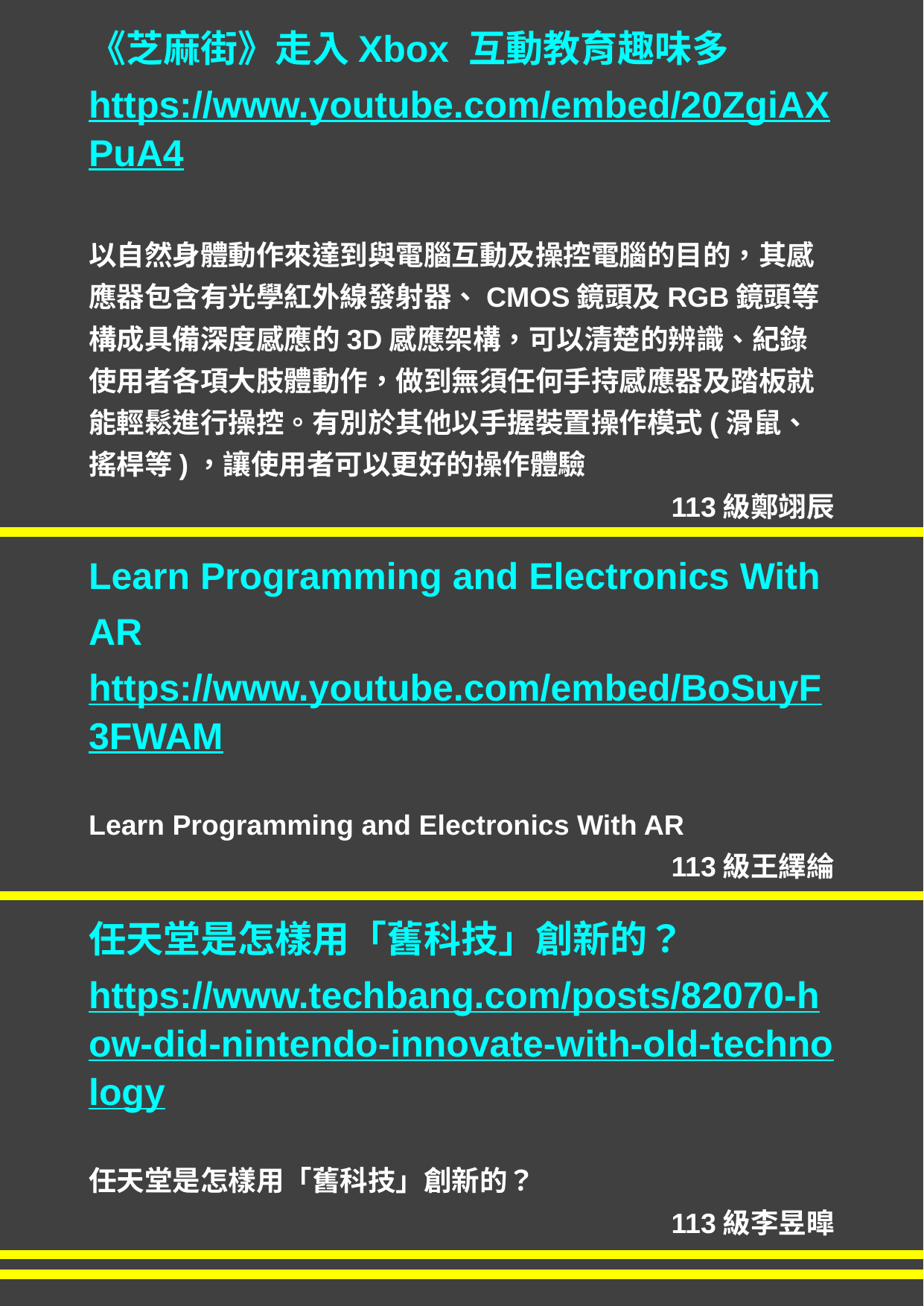

《芝麻街》走入Xbox 互動教育趣味多
https://www.youtube.com/embed/20ZgiAXPuA4

以自然身體動作來達到與電腦互動及操控電腦的目的，其感應器包含有光學紅外線發射器、CMOS鏡頭及RGB鏡頭等構成具備深度感應的3D感應架構，可以清楚的辨識、紀錄使用者各項大肢體動作，做到無須任何手持感應器及踏板就能輕鬆進行操控。有別於其他以手握裝置操作模式(滑鼠、搖桿等)，讓使用者可以更好的操作體驗
113級鄭翊辰
Learn Programming and Electronics With AR
https://www.youtube.com/embed/BoSuyF3FWAM

Learn Programming and Electronics With AR
113級王繹綸
任天堂是怎樣用「舊科技」創新的？
https://www.techbang.com/posts/82070-how-did-nintendo-innovate-with-old-technology

任天堂是怎樣用「舊科技」創新的？
113級李昱暭